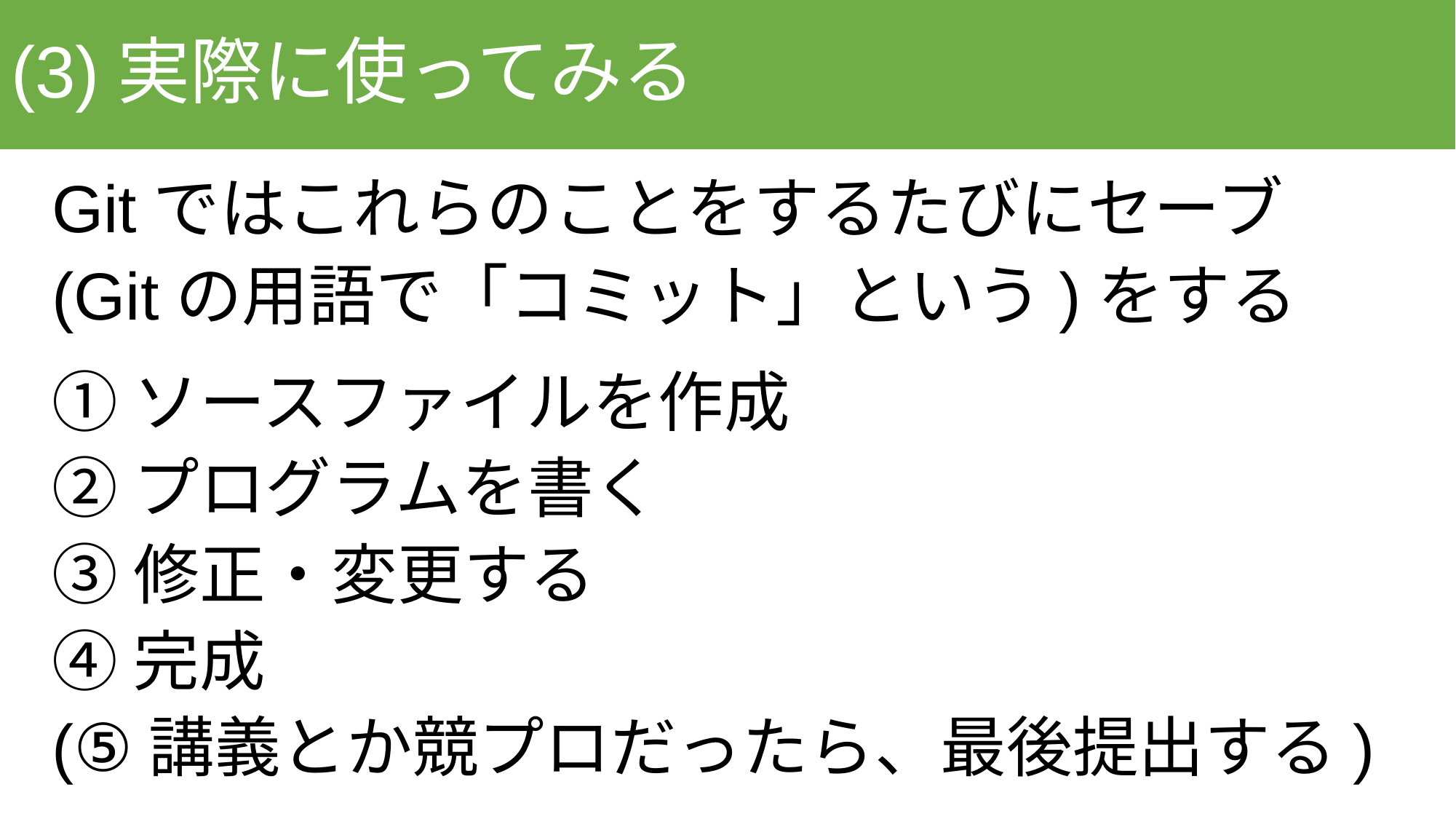

(3)実際に使ってみる
# (2)Gitの使い方
Gitではこれらのことをするたびにセーブ
(Gitの用語で「コミット」という)をする

①ソースファイルを作成
②プログラムを書く
③修正・変更する
④完成
(⑤講義とか競プロだったら、最後提出する)